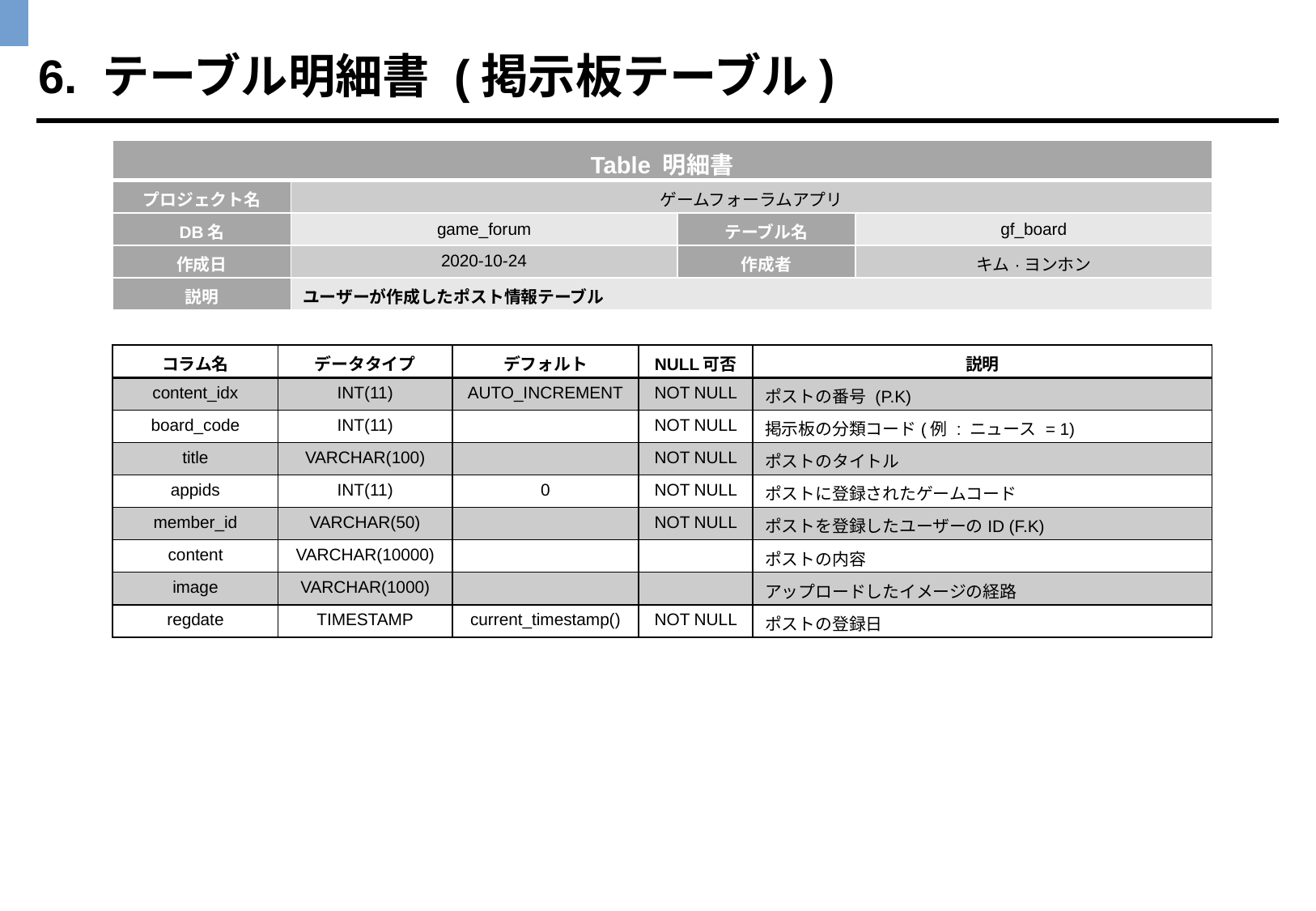

6. テーブル明細書 (掲示板テーブル)
| Table 明細書 |  |  |  |
| --- | --- | --- | --- |
| プロジェクト名 | ゲームフォーラムアプリ |  |  |
| DB名 | game\_forum | テーブル名 | gf\_board |
| 作成日 | 2020-10-24 | 作成者 | キム·ヨンホン |
| 説明 | ユーザーが作成したポスト情報テーブル |  |  |
| コラム名 | データタイプ | デフォルト | NULL可否 | 説明 |
| --- | --- | --- | --- | --- |
| content\_idx | INT(11) | AUTO\_INCREMENT | NOT NULL | ポストの番号 (P.K) |
| board\_code | INT(11) |  | NOT NULL | 掲示板の分類コード(例 : ニュース = 1) |
| title | VARCHAR(100) |  | NOT NULL | ポストのタイトル |
| appids | INT(11) | 0 | NOT NULL | ポストに登録されたゲームコード |
| member\_id | VARCHAR(50) |  | NOT NULL | ポストを登録したユーザーのID (F.K) |
| content | VARCHAR(10000) |  |  | ポストの内容 |
| image | VARCHAR(1000) |  |  | アップロードしたイメージの経路 |
| regdate | TIMESTAMP | current\_timestamp() | NOT NULL | ポストの登録日 |